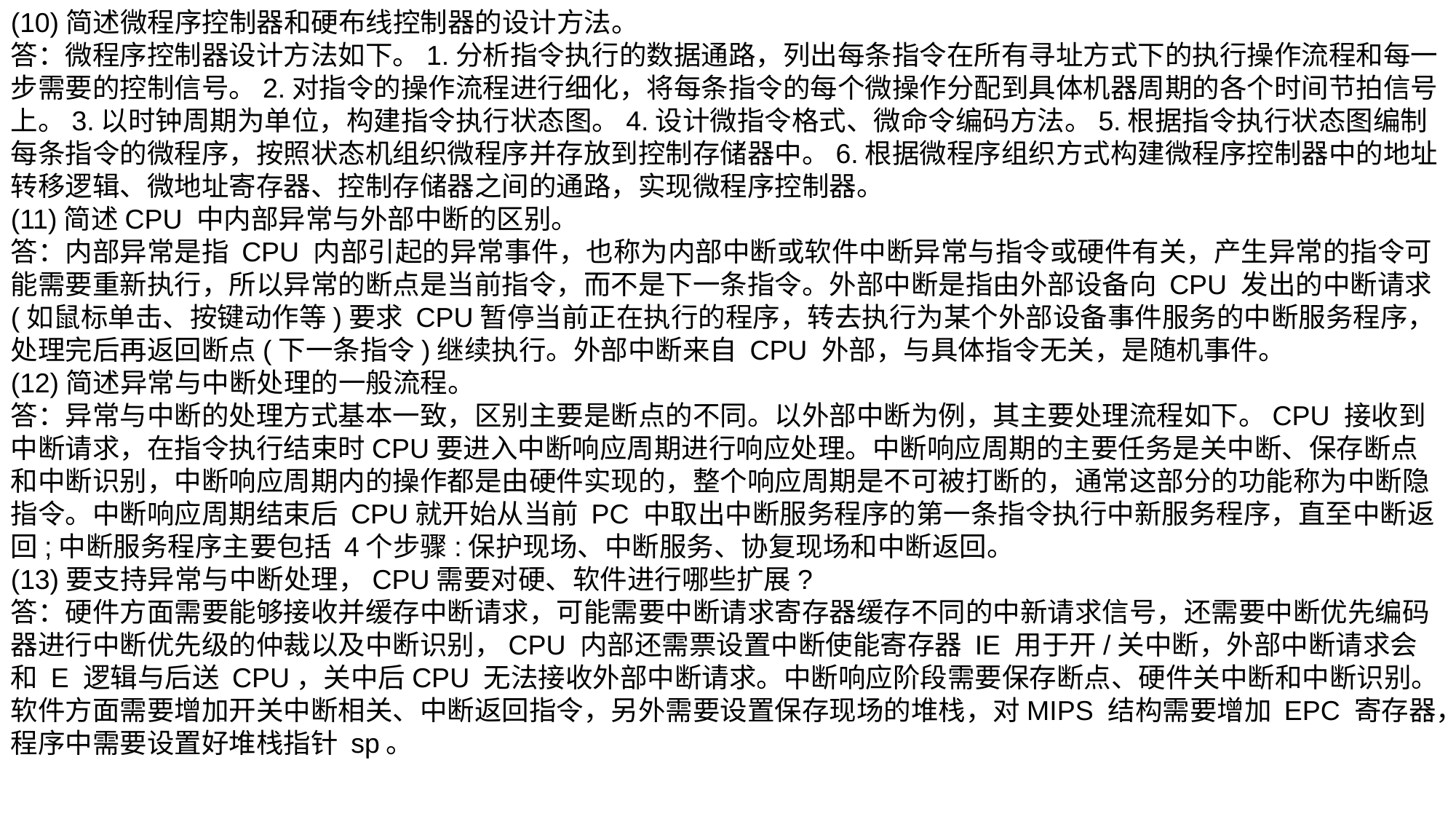

(10)简述微程序控制器和硬布线控制器的设计方法。
答：微程序控制器设计方法如下。1.分析指令执行的数据通路，列出每条指令在所有寻址方式下的执行操作流程和每一步需要的控制信号。2.对指令的操作流程进行细化，将每条指令的每个微操作分配到具体机器周期的各个时间节拍信号上。3.以时钟周期为单位，构建指令执行状态图。4.设计微指令格式、微命令编码方法。5.根据指令执行状态图编制每条指令的微程序，按照状态机组织微程序并存放到控制存储器中。6.根据微程序组织方式构建微程序控制器中的地址转移逻辑、微地址寄存器、控制存储器之间的通路，实现微程序控制器。
(11)简述CPU 中内部异常与外部中断的区别。
答：内部异常是指 CPU 内部引起的异常事件，也称为内部中断或软件中断异常与指令或硬件有关，产生异常的指令可能需要重新执行，所以异常的断点是当前指令，而不是下一条指令。外部中断是指由外部设备向 CPU 发出的中断请求(如鼠标单击、按键动作等)要求 CPU暂停当前正在执行的程序，转去执行为某个外部设备事件服务的中断服务程序，处理完后再返回断点(下一条指令)继续执行。外部中断来自 CPU 外部，与具体指令无关，是随机事件。
(12)简述异常与中断处理的一般流程。
答：异常与中断的处理方式基本一致，区别主要是断点的不同。以外部中断为例，其主要处理流程如下。CPU 接收到中断请求，在指令执行结束时CPU要进入中断响应周期进行响应处理。中断响应周期的主要任务是关中断、保存断点和中断识别，中断响应周期内的操作都是由硬件实现的，整个响应周期是不可被打断的，通常这部分的功能称为中断隐指令。中断响应周期结束后 CPU就开始从当前 PC 中取出中断服务程序的第一条指令执行中新服务程序，直至中断返回;中断服务程序主要包括 4个步骤:保护现场、中断服务、协复现场和中断返回。
(13)要支持异常与中断处理，CPU需要对硬、软件进行哪些扩展?
答：硬件方面需要能够接收并缓存中断请求，可能需要中断请求寄存器缓存不同的中新请求信号，还需要中断优先编码器进行中断优先级的仲裁以及中断识别，CPU 内部还需票设置中断使能寄存器 IE 用于开/关中断，外部中断请求会和 E 逻辑与后送 CPU，关中后CPU 无法接收外部中断请求。中断响应阶段需要保存断点、硬件关中断和中断识别。
软件方面需要增加开关中断相关、中断返回指令，另外需要设置保存现场的堆栈，对MIPS 结构需要增加 EPC 寄存器，程序中需要设置好堆栈指针 sp。